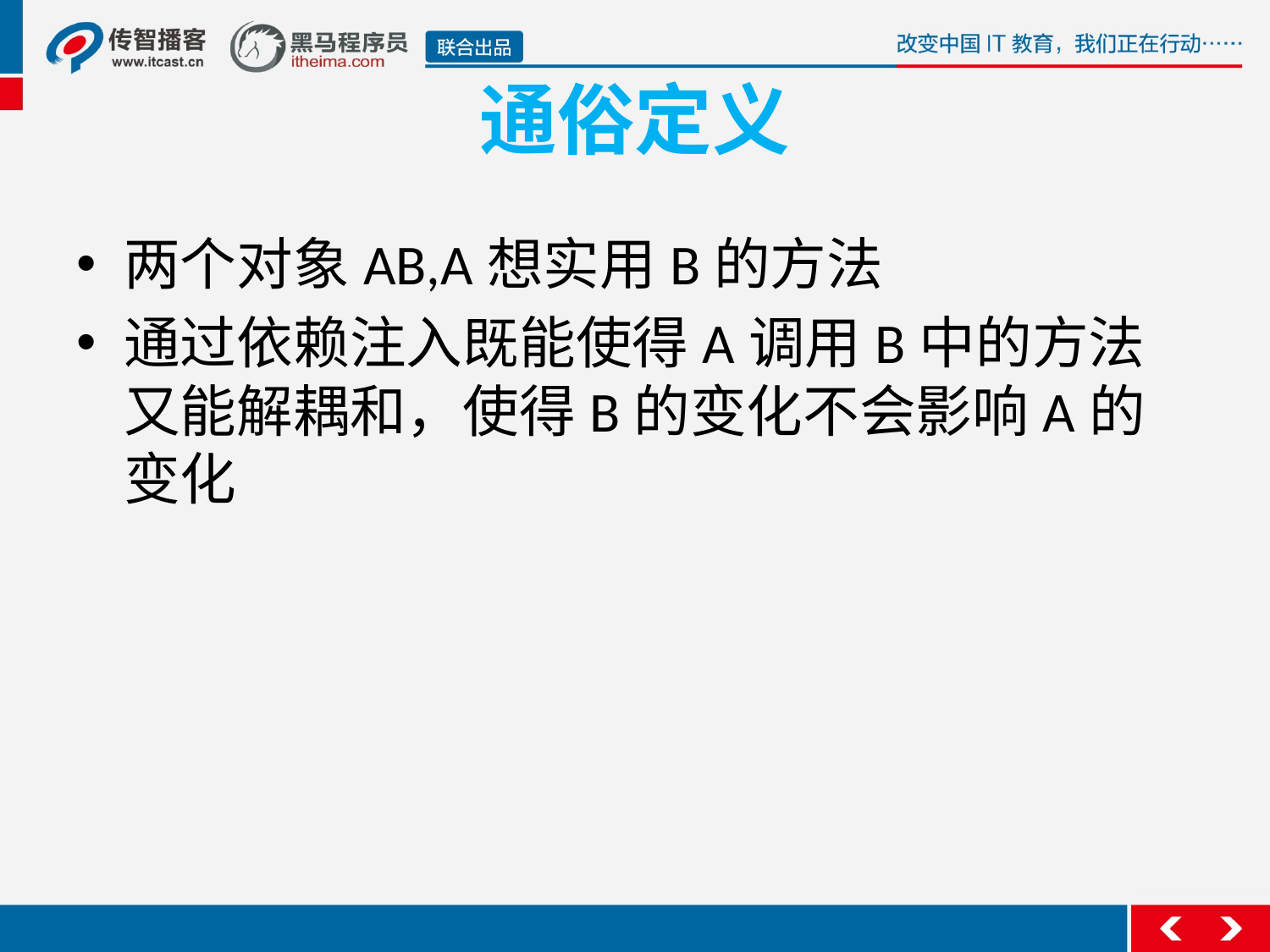

# 通俗定义
两个对象AB,A想实用B的方法
通过依赖注入既能使得A调用B中的方法又能解耦和，使得B的变化不会影响A的变化